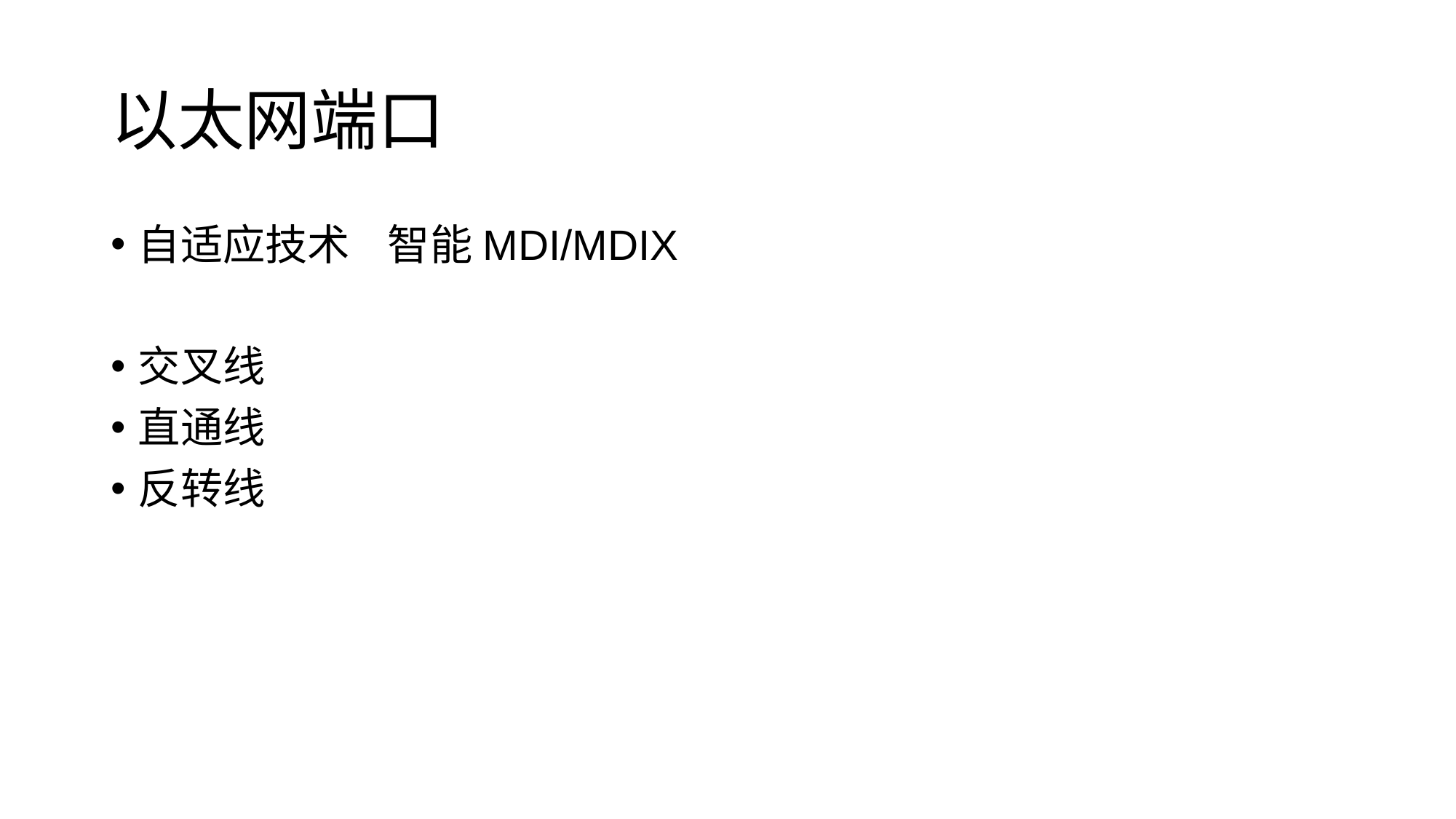

# 以太网端口
自适应技术    智能MDI/MDIX

交叉线
直通线
反转线